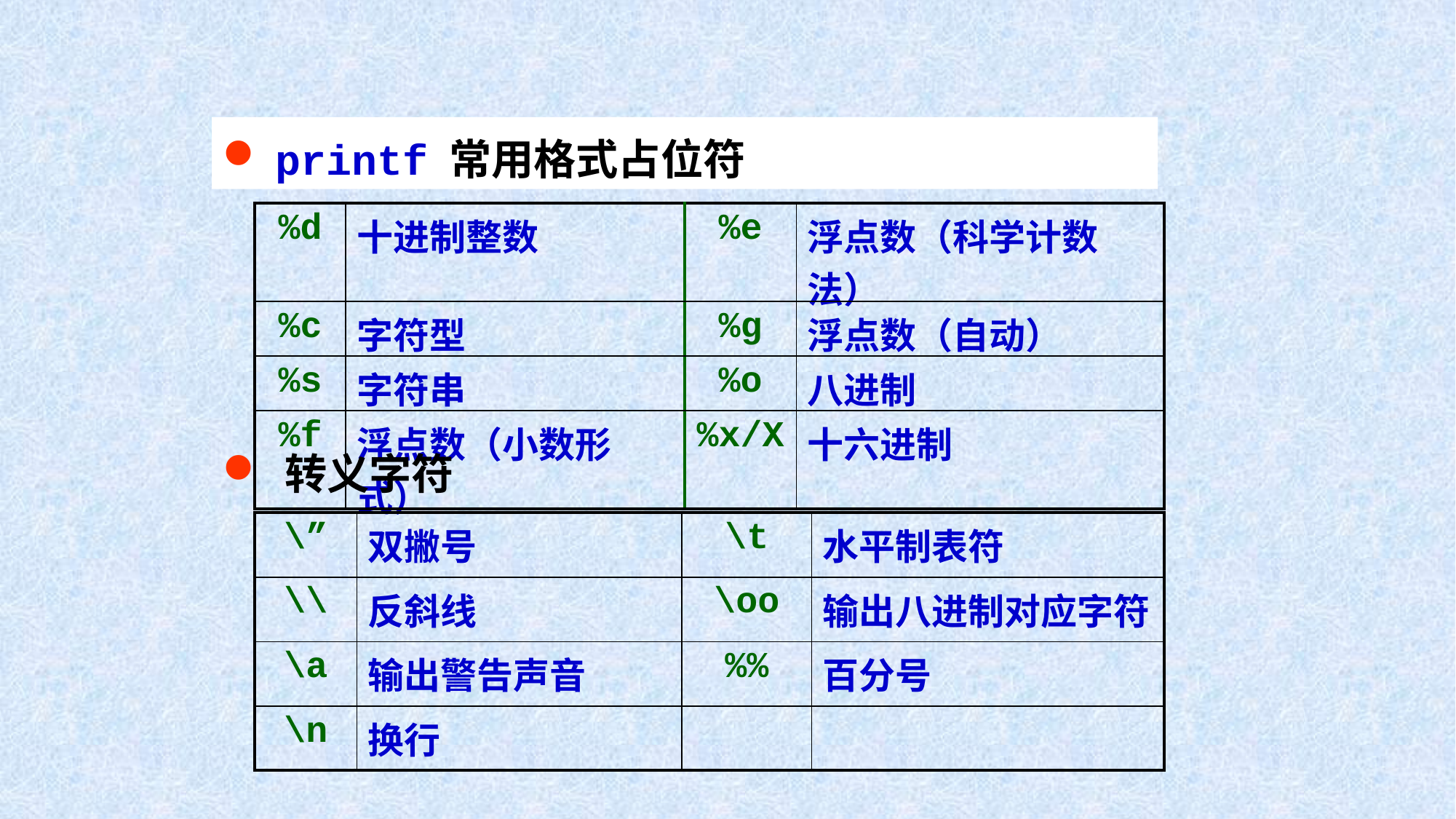

printf 常用格式占位符
| %d | 十进制整数 | %e | 浮点数（科学计数法） |
| --- | --- | --- | --- |
| %c | 字符型 | %g | 浮点数（自动） |
| %s | 字符串 | %o | 八进制 |
| %f | 浮点数（小数形式） | %x/X | 十六进制 |
 转义字符
| \” | 双撇号 | \t | 水平制表符 |
| --- | --- | --- | --- |
| \\ | 反斜线 | \oo | 输出八进制对应字符 |
| \a | 输出警告声音 | %% | 百分号 |
| \n | 换行 |  |  |